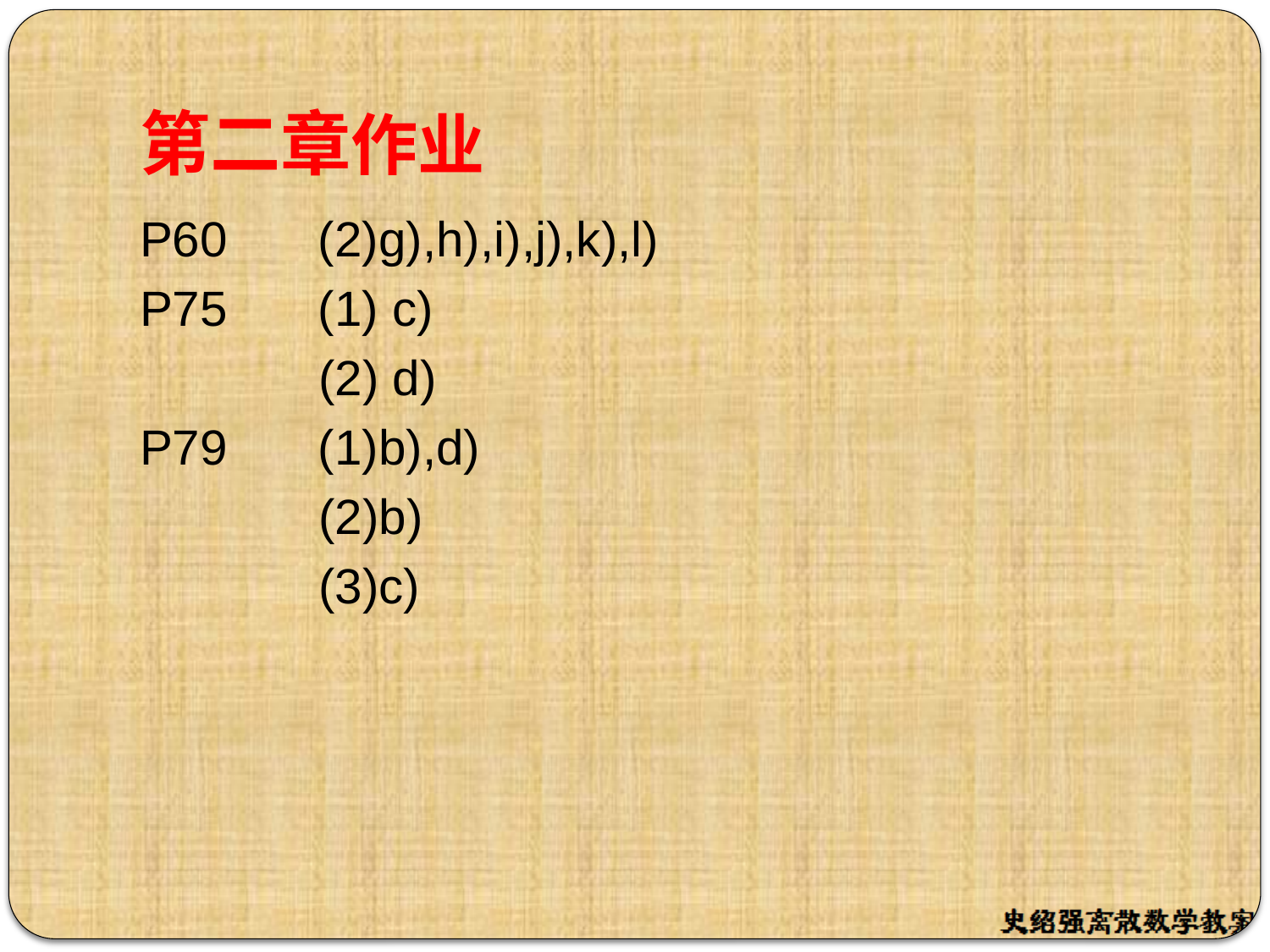

# 第二章作业
P60	 (2)g),h),i),j),k),l)
P75	 (1) c)
             (2) d)
P79	 (1)b),d)
             (2)b)
             (3)c)